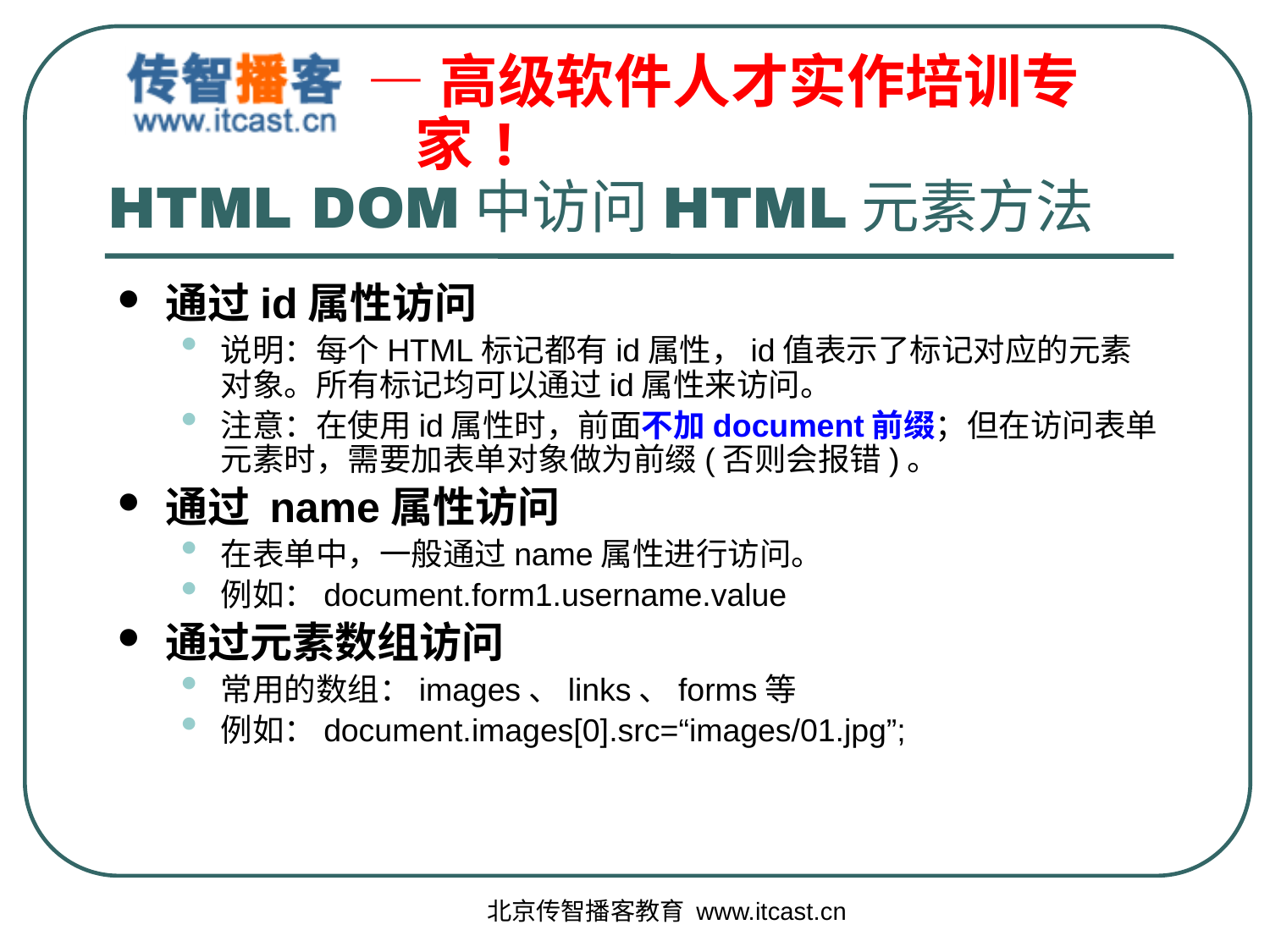

# HTML DOM中访问HTML元素方法
通过id属性访问
说明：每个HTML标记都有id属性，id值表示了标记对应的元素对象。所有标记均可以通过id属性来访问。
注意：在使用id属性时，前面不加document前缀；但在访问表单元素时，需要加表单对象做为前缀(否则会报错)。
通过 name属性访问
在表单中，一般通过name属性进行访问。
例如：document.form1.username.value
通过元素数组访问
常用的数组：images、links、forms等
例如：document.images[0].src=“images/01.jpg”;